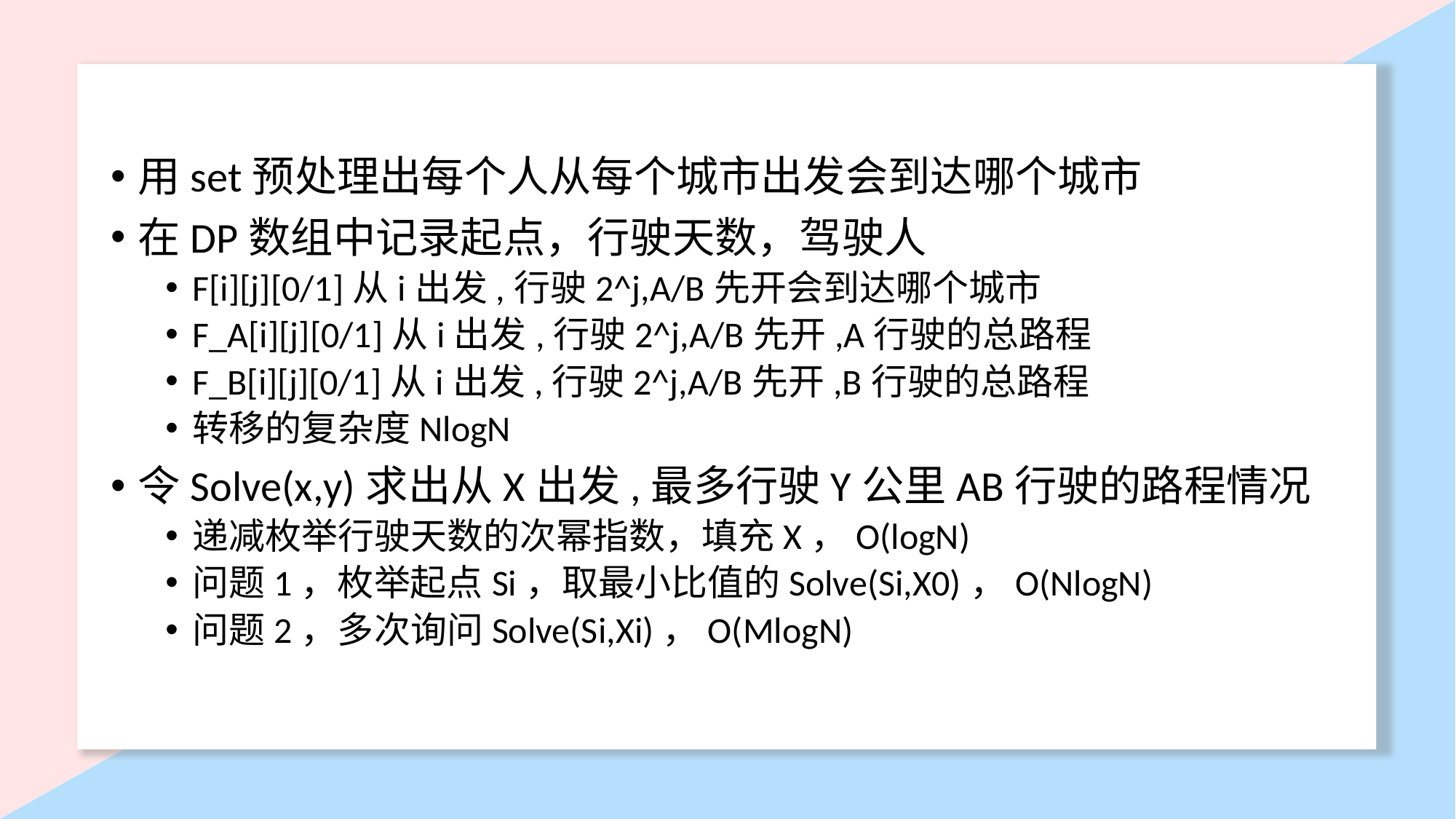

用set预处理出每个人从每个城市出发会到达哪个城市
在DP数组中记录起点，行驶天数，驾驶人
F[i][j][0/1]从i出发,行驶2^j,A/B先开会到达哪个城市
F_A[i][j][0/1]从i出发,行驶2^j,A/B先开,A行驶的总路程
F_B[i][j][0/1]从i出发,行驶2^j,A/B先开,B行驶的总路程
转移的复杂度NlogN
令Solve(x,y)求出从X出发,最多行驶Y公里AB行驶的路程情况
递减枚举行驶天数的次幂指数，填充X，O(logN)
问题1，枚举起点Si，取最小比值的Solve(Si,X0)，O(NlogN)
问题2，多次询问Solve(Si,Xi)，O(MlogN)